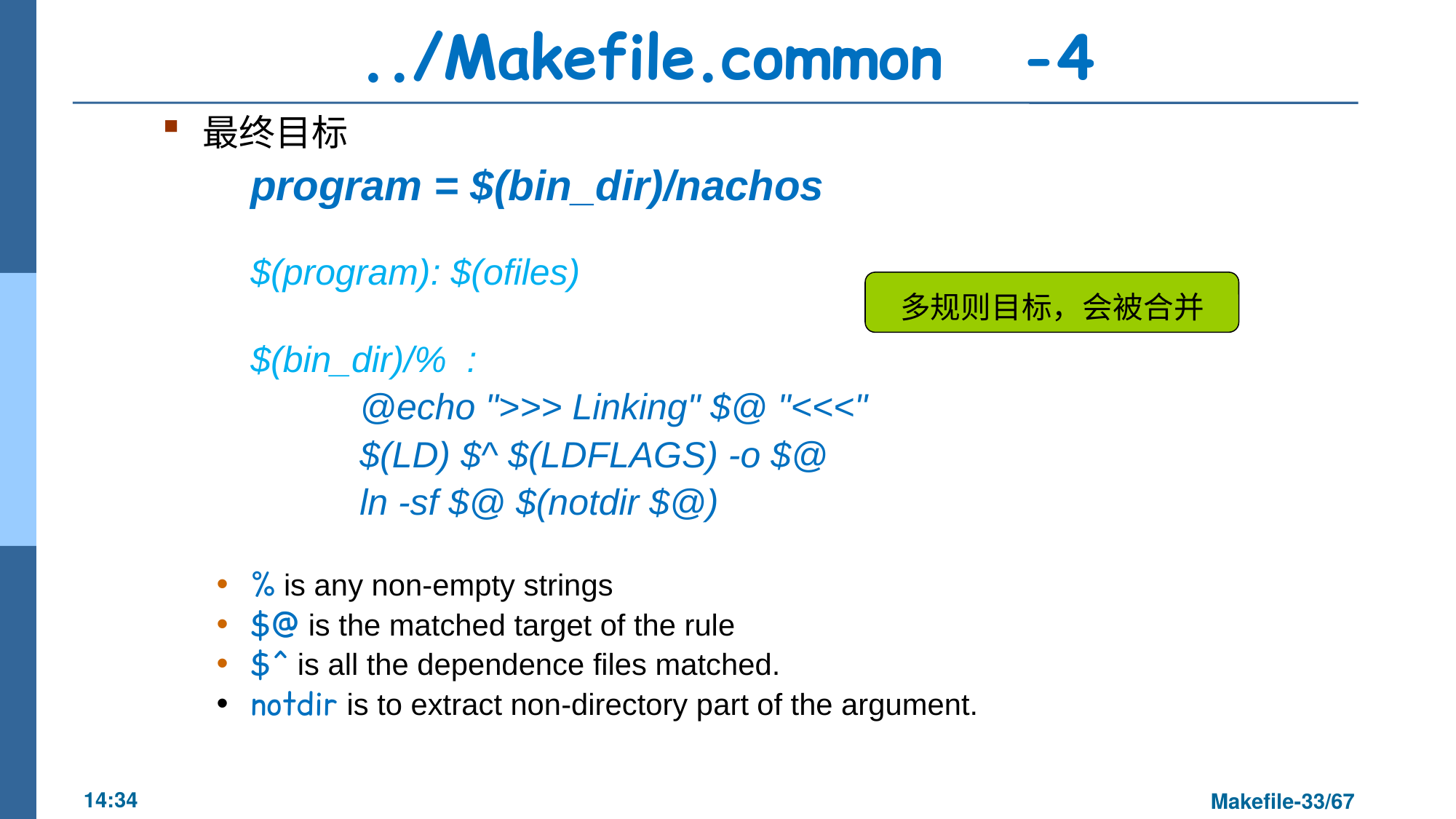

# ../Makefile.common   -4
最终目标
	program = $(bin_dir)/nachos

	$(program): $(ofiles)

	$(bin_dir)/%  :
		@echo ">>> Linking" $@ "<<<"
		$(LD) $^ $(LDFLAGS) -o $@
		ln -sf $@ $(notdir $@)

% is any non-empty strings
$@ is the matched target of the rule
$^ is all the dependence files matched.
notdir is to extract non-directory part of the argument.

多规则目标，会被合并